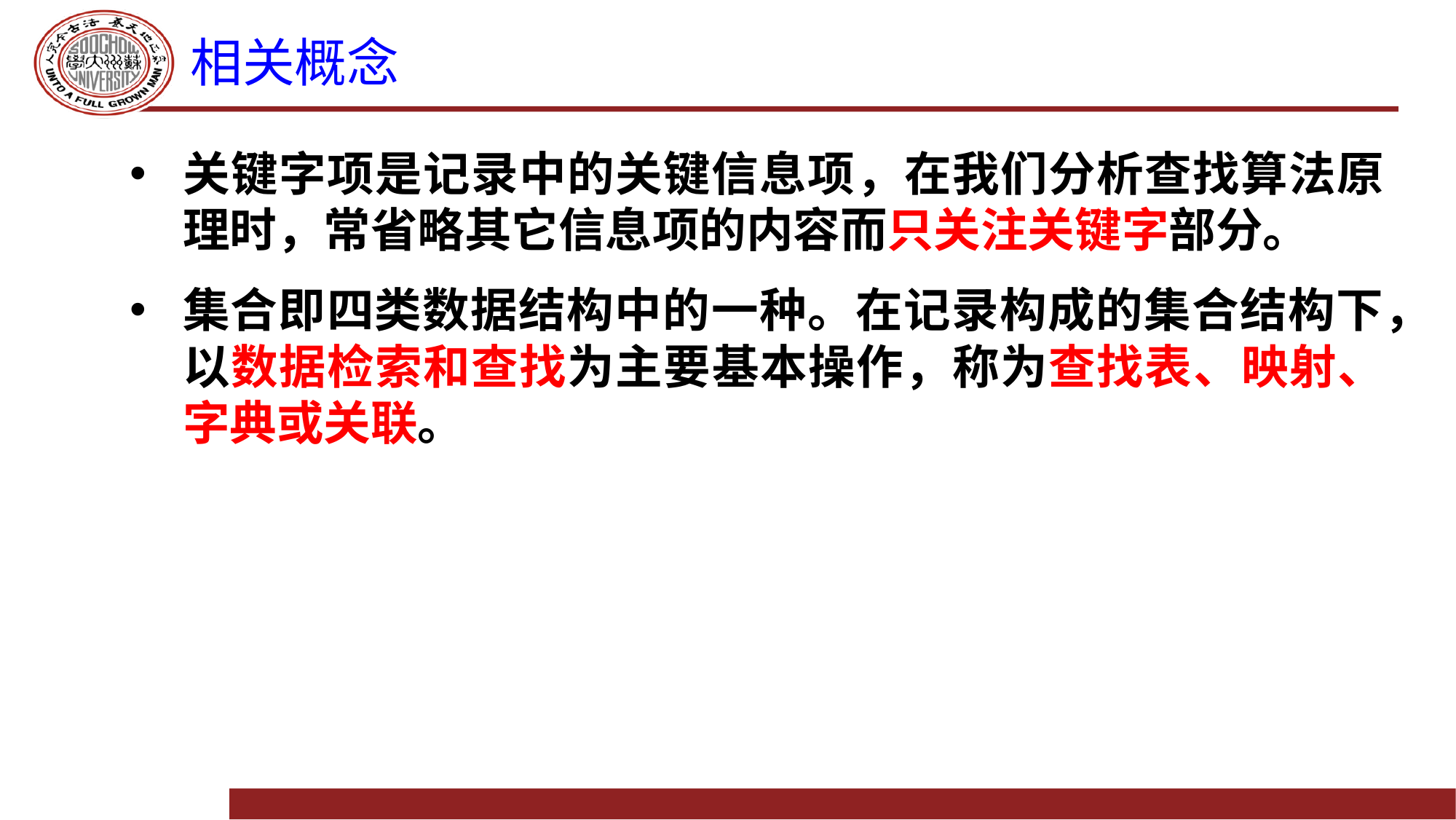

# 相关概念
关键字项是记录中的关键信息项，在我们分析查找算法原理时，常省略其它信息项的内容而只关注关键字部分。
集合即四类数据结构中的一种。在记录构成的集合结构下，以数据检索和查找为主要基本操作，称为查找表、映射、字典或关联。